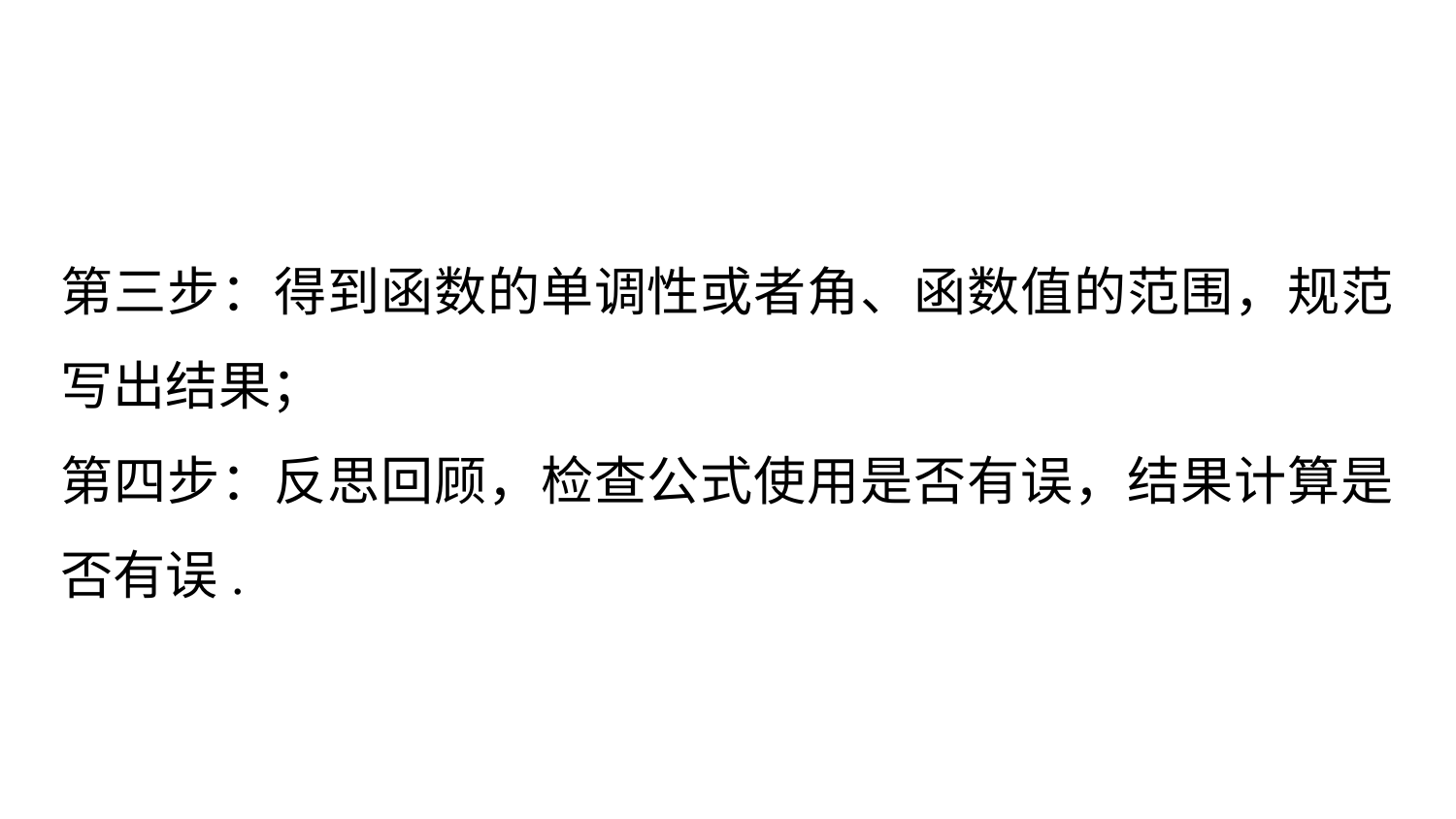

第三步：得到函数的单调性或者角、函数值的范围，规范写出结果；
第四步：反思回顾，检查公式使用是否有误，结果计算是否有误.